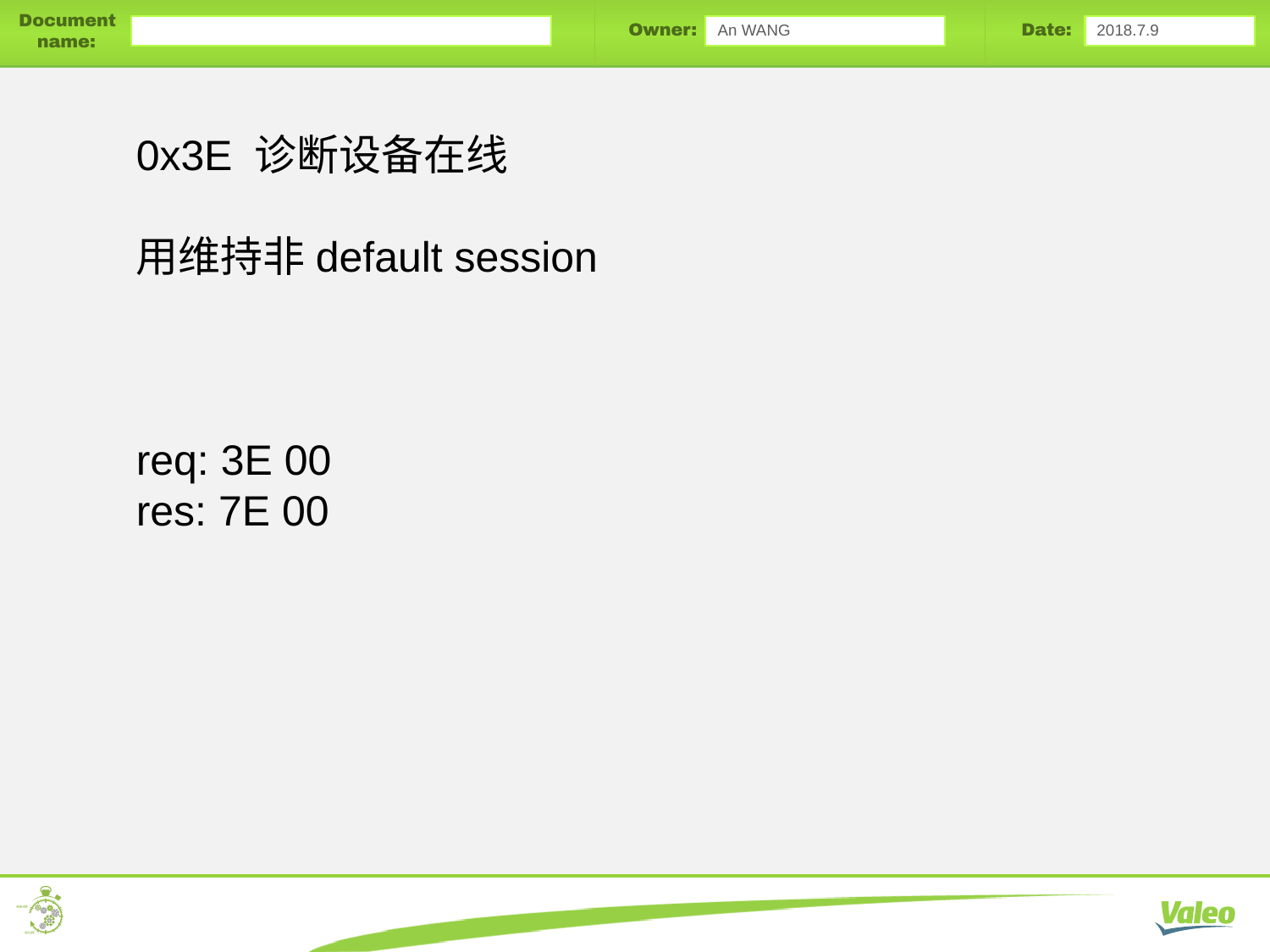

An WANG
2018.7.9
0x3E 诊断设备在线

用维持非default session

req: 3E 00
res: 7E 00